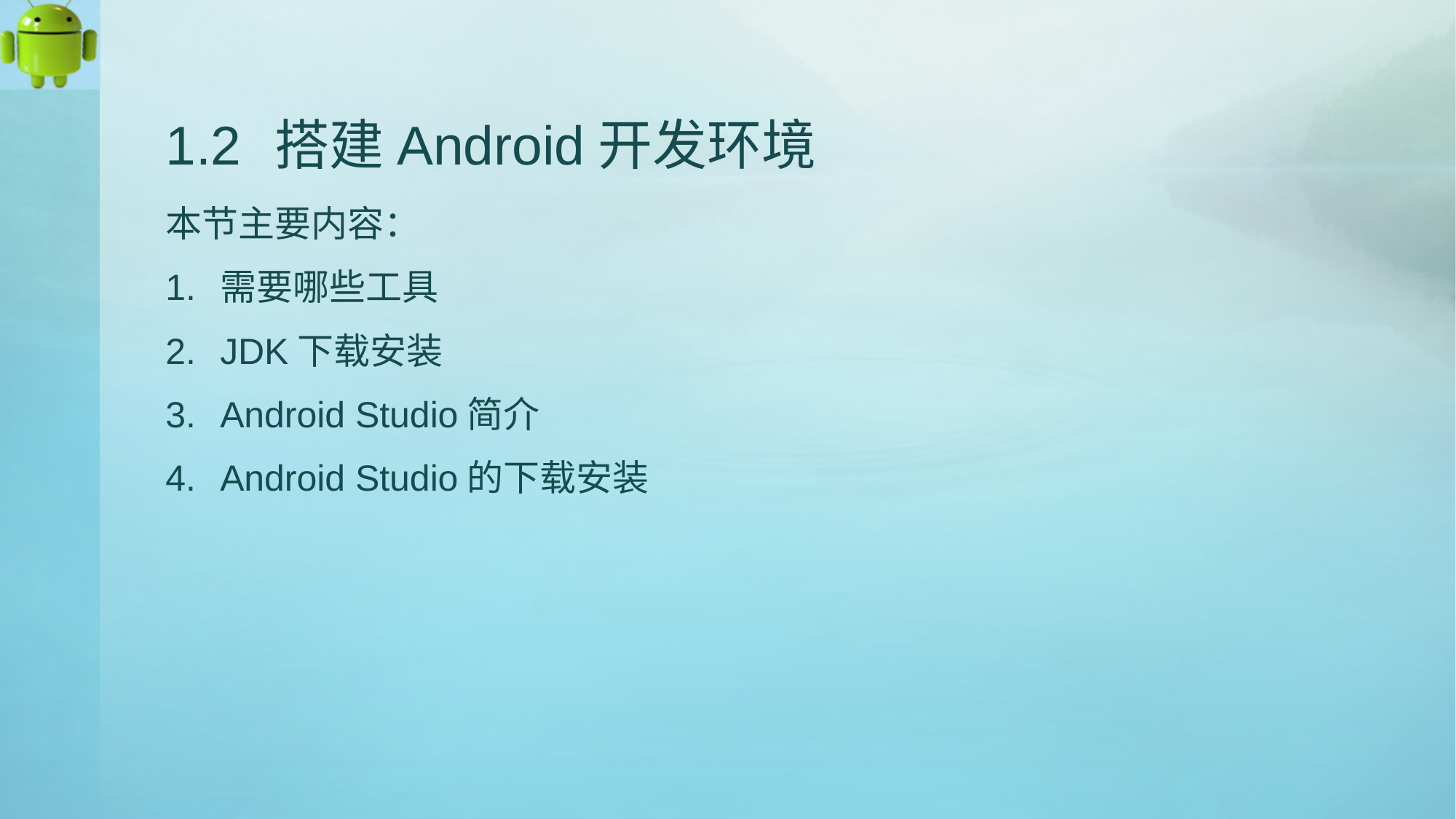

# 1.2	搭建Android开发环境
本节主要内容：
需要哪些工具
JDK下载安装
Android Studio简介
Android Studio的下载安装